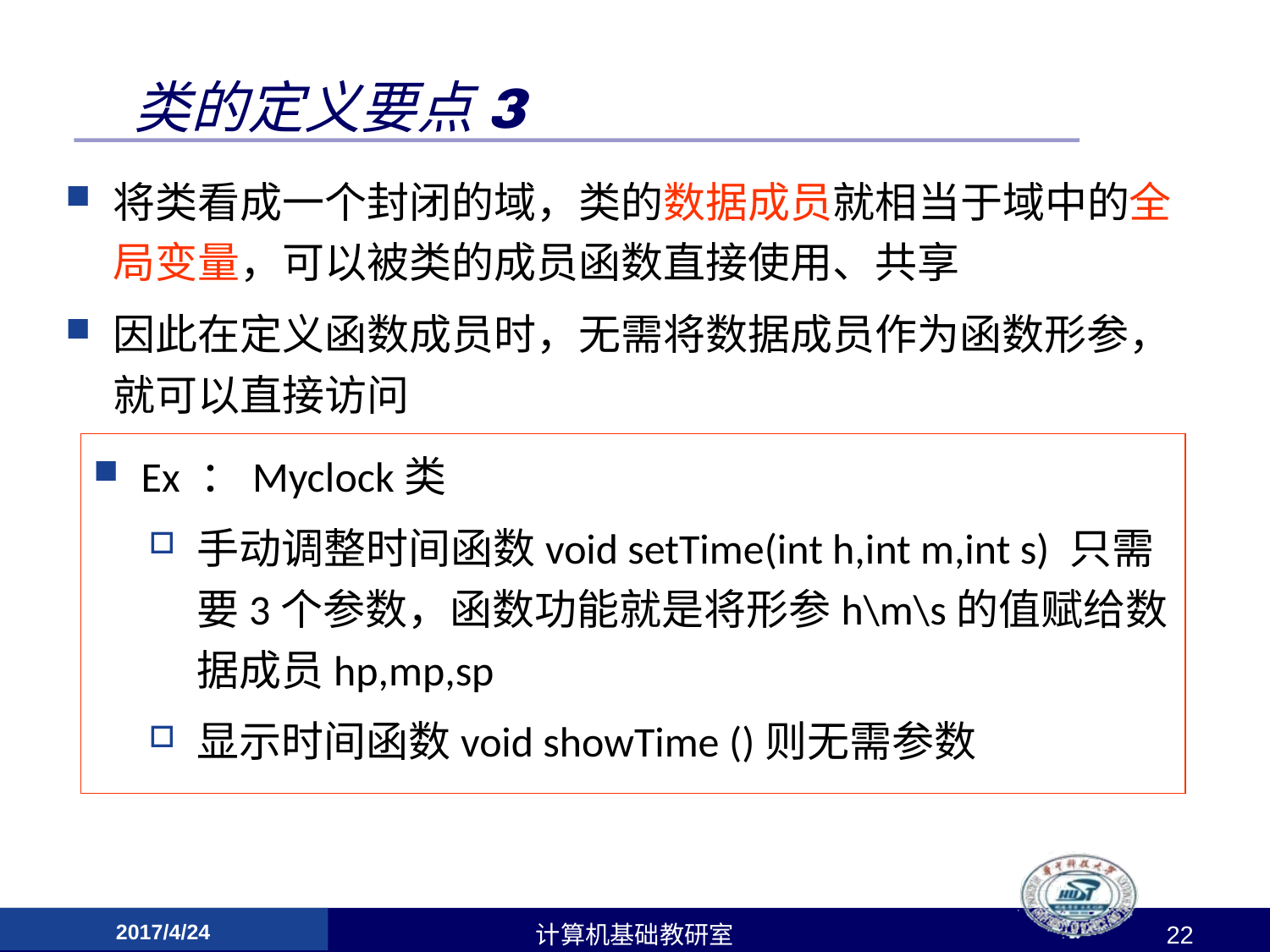

# 类的定义要点3
将类看成一个封闭的域，类的数据成员就相当于域中的全局变量，可以被类的成员函数直接使用、共享
因此在定义函数成员时，无需将数据成员作为函数形参，就可以直接访问
Ex ：Myclock类
手动调整时间函数void setTime(int h,int m,int s) 只需要3个参数，函数功能就是将形参h\m\s的值赋给数据成员hp,mp,sp
显示时间函数void showTime ()则无需参数

2017/4/24
计算机基础教研室
22